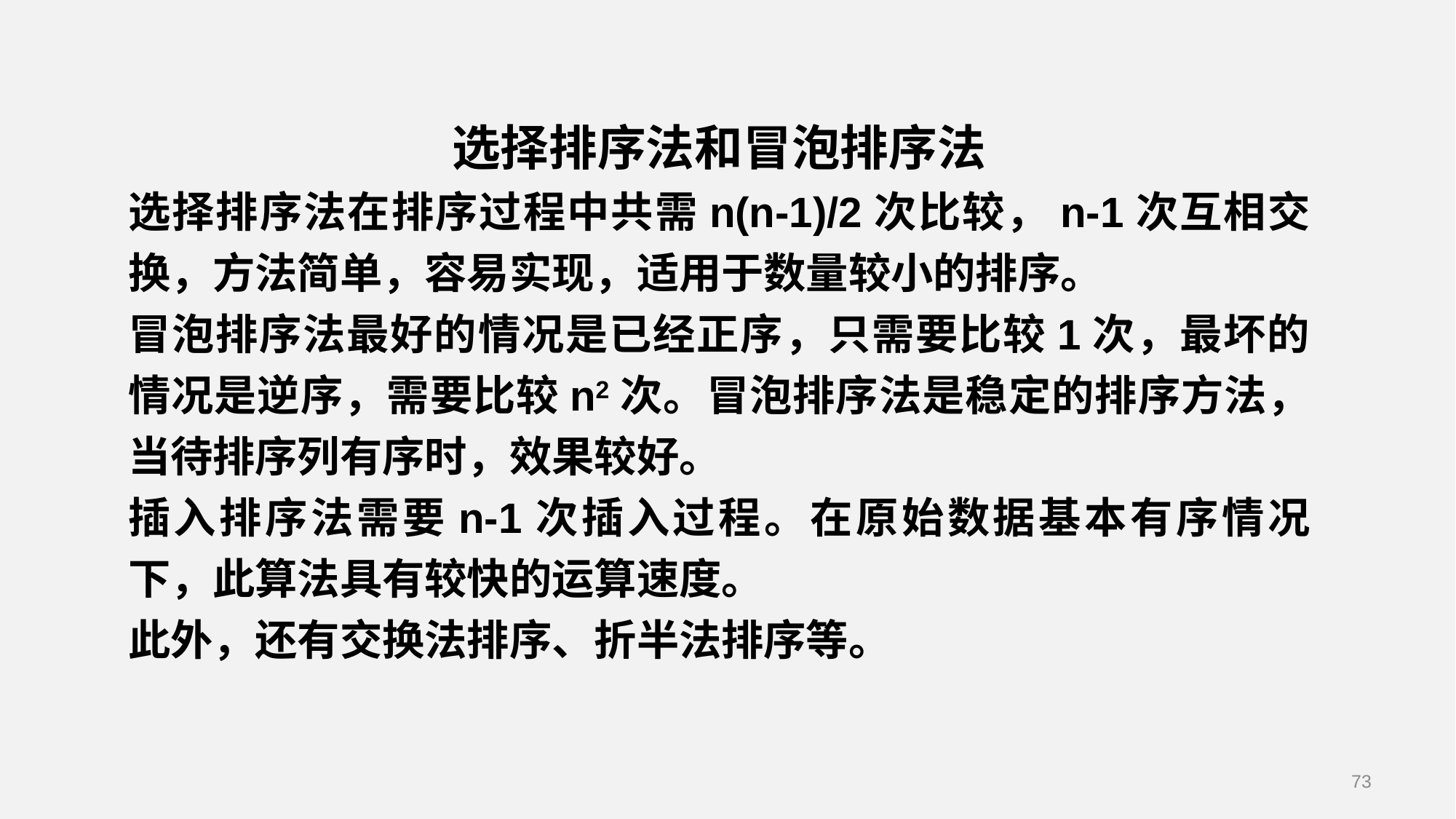

选择排序法和冒泡排序法
选择排序法在排序过程中共需n(n-1)/2次比较，n-1次互相交换，方法简单，容易实现，适用于数量较小的排序。
冒泡排序法最好的情况是已经正序，只需要比较1次，最坏的情况是逆序，需要比较n2次。冒泡排序法是稳定的排序方法，当待排序列有序时，效果较好。
插入排序法需要n-1次插入过程。在原始数据基本有序情况下，此算法具有较快的运算速度。
此外，还有交换法排序、折半法排序等。
73